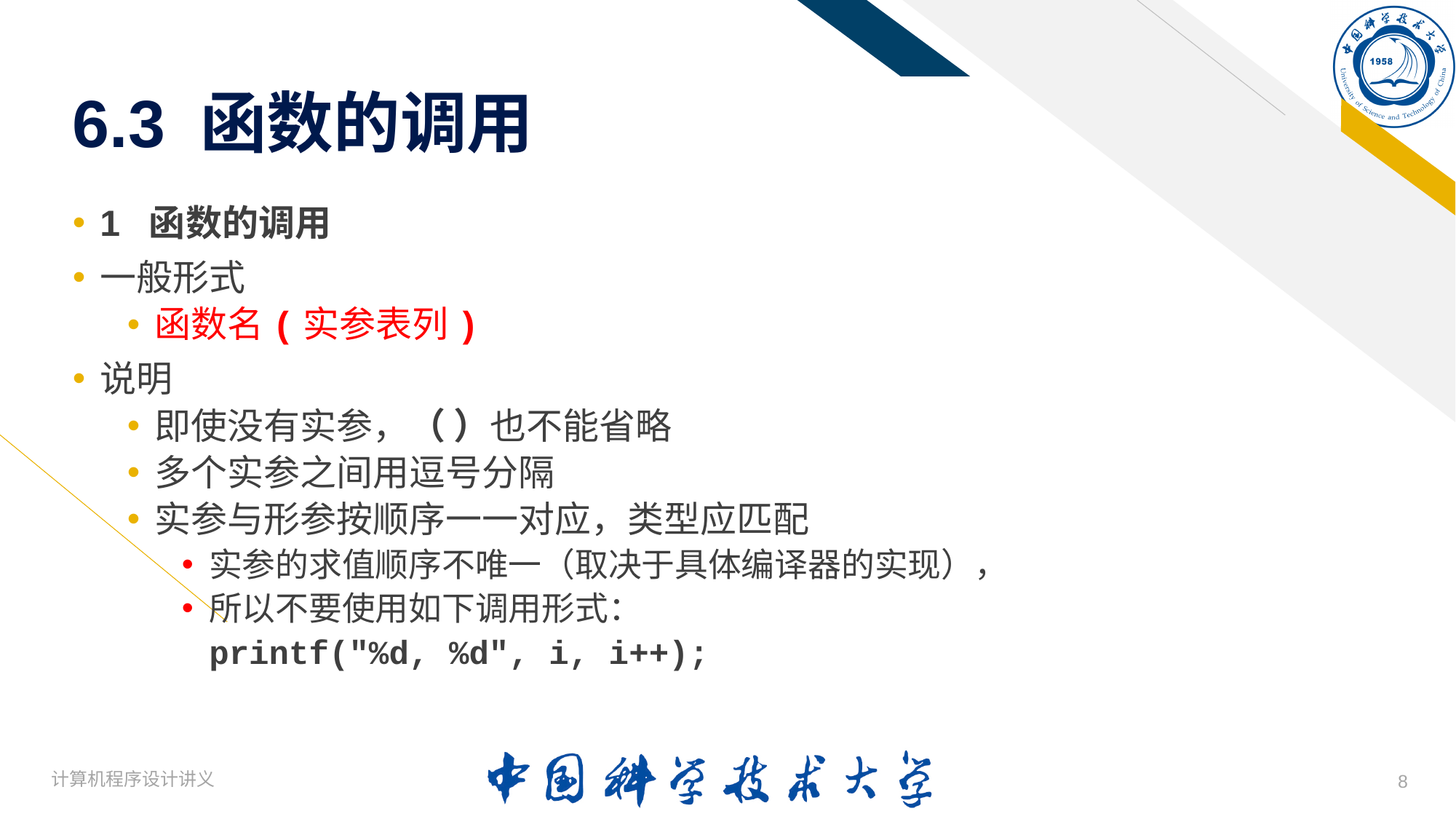

# 6.3 函数的调用
1  函数的调用
一般形式
函数名(实参表列)
说明
即使没有实参，（ ）也不能省略
多个实参之间用逗号分隔
实参与形参按顺序一一对应，类型应匹配
实参的求值顺序不唯一（取决于具体编译器的实现），
所以不要使用如下调用形式：
	printf("%d, %d", i, i++);

计算机程序设计讲义
8